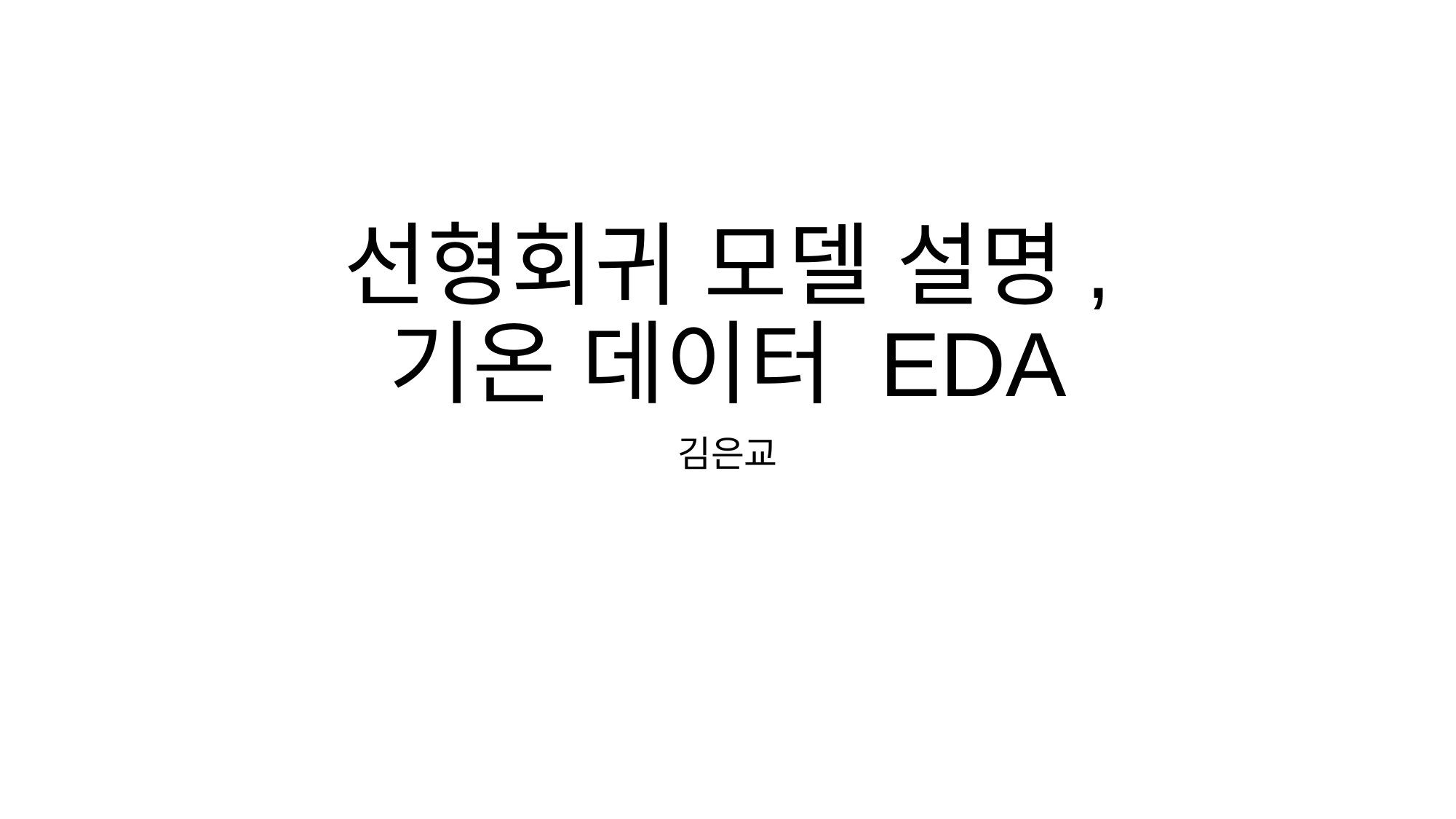

# 선형회귀 모델 설명, 기온 데이터 EDA
김은교